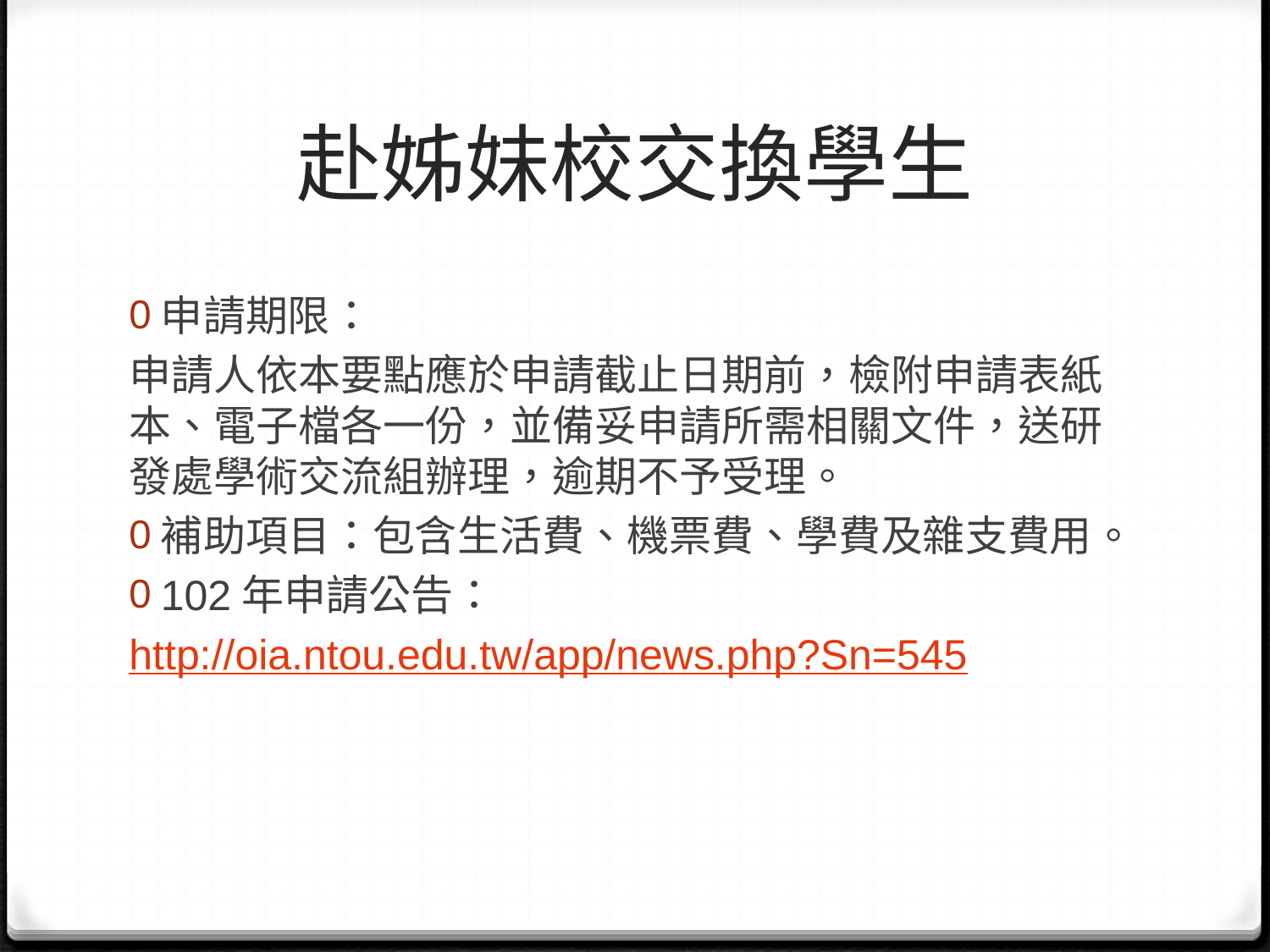

# 赴姊妹校交換學生
申請期限：
申請人依本要點應於申請截止日期前，檢附申請表紙本、電子檔各一份，並備妥申請所需相關文件，送研發處學術交流組辦理，逾期不予受理。
補助項目：包含生活費、機票費、學費及雜支費用。
102年申請公告：
http://oia.ntou.edu.tw/app/news.php?Sn=545